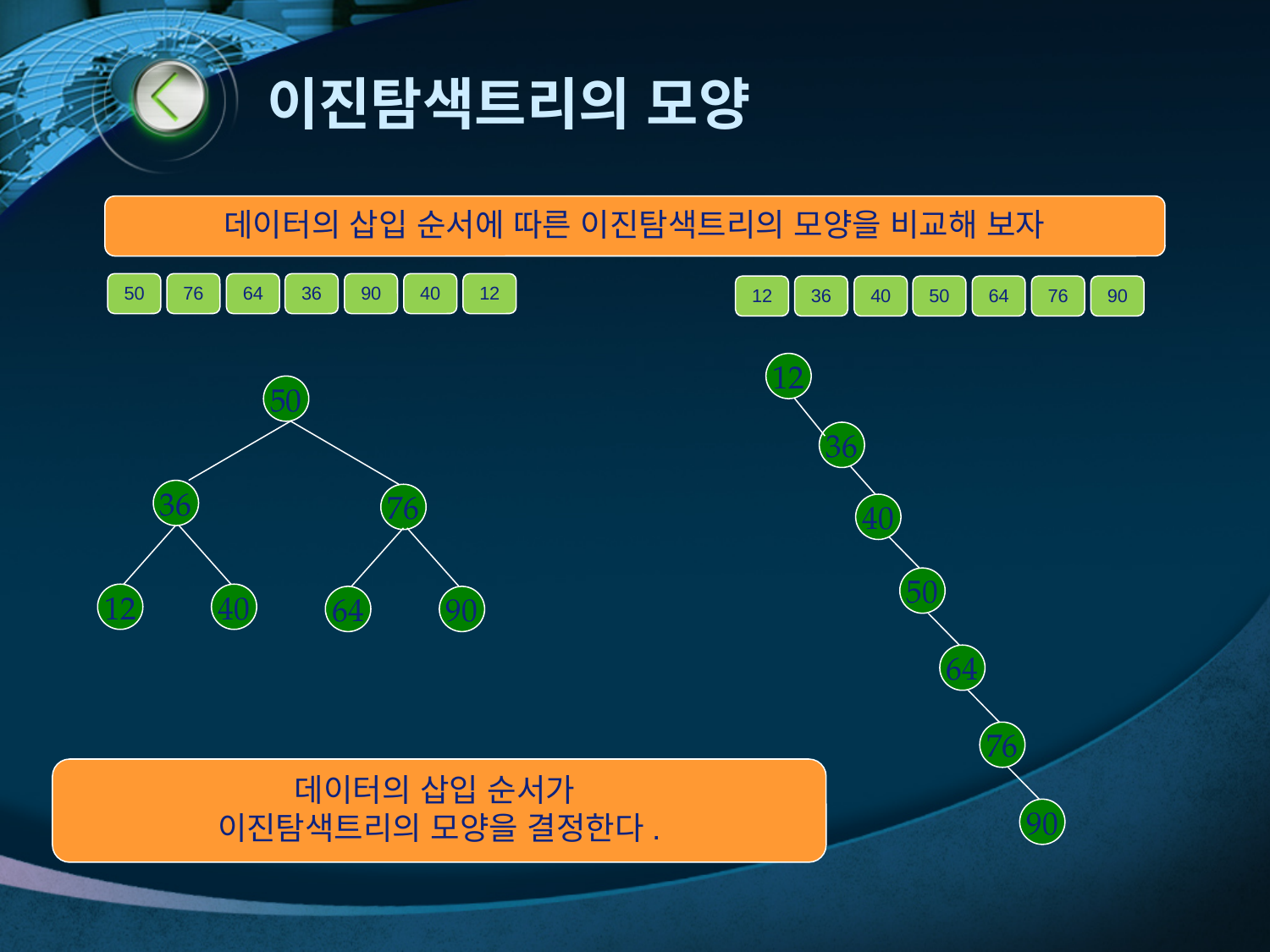

# 이진탐색트리의 모양
데이터의 삽입 순서에 따른 이진탐색트리의 모양을 비교해 보자
50
76
64
36
90
40
12
12
36
40
50
64
76
90
12
50

36

36

76

40

12

40

64

90

50

64

76
데이터의 삽입 순서가
이진탐색트리의 모양을 결정한다.

90